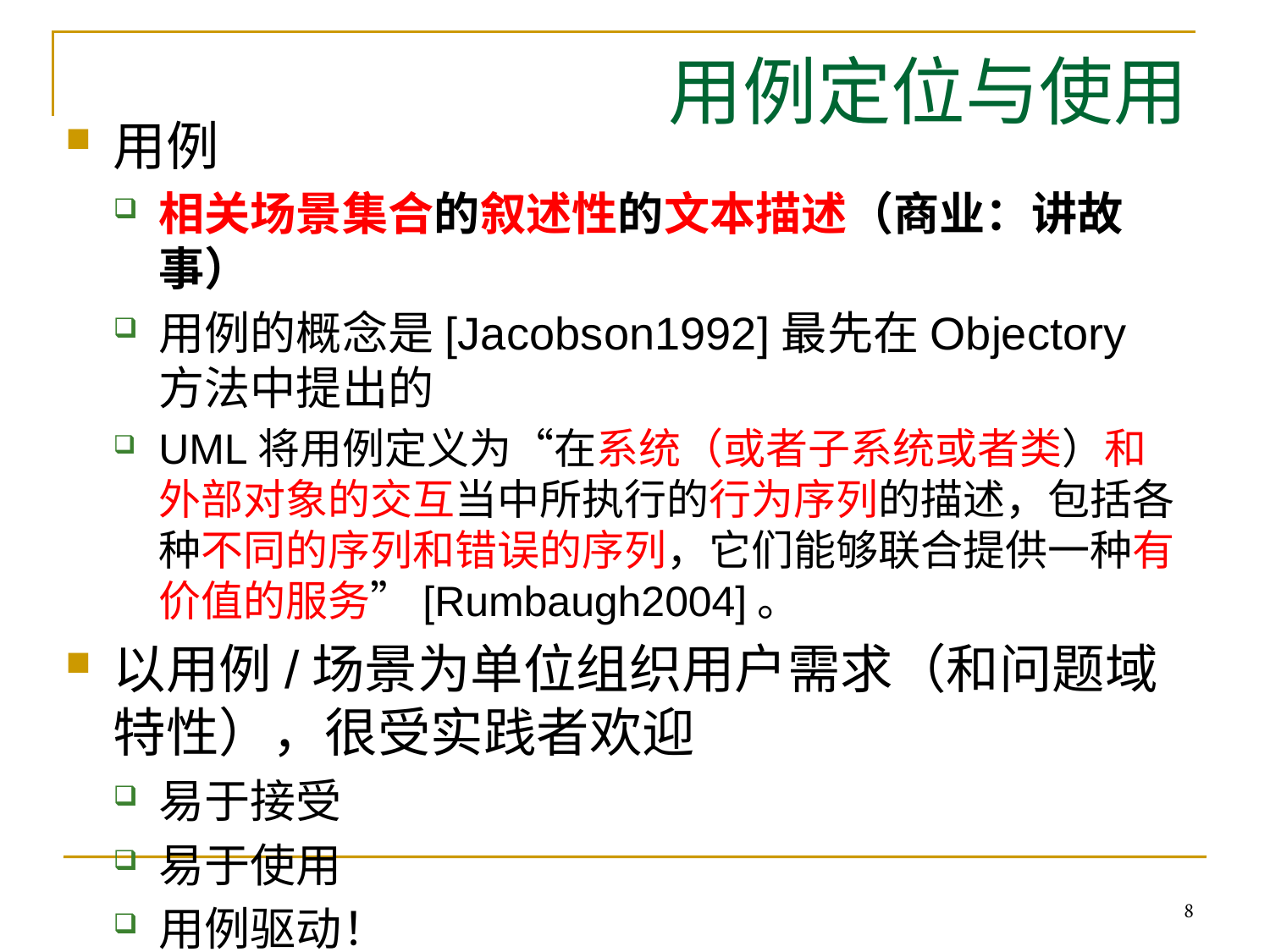

# 用例定位与使用
用例
相关场景集合的叙述性的文本描述（商业：讲故事）
用例的概念是[Jacobson1992]最先在Objectory方法中提出的
UML将用例定义为“在系统（或者子系统或者类）和外部对象的交互当中所执行的行为序列的描述，包括各种不同的序列和错误的序列，它们能够联合提供一种有价值的服务”[Rumbaugh2004]。
以用例/场景为单位组织用户需求（和问题域特性），很受实践者欢迎
易于接受
易于使用
用例驱动！
8